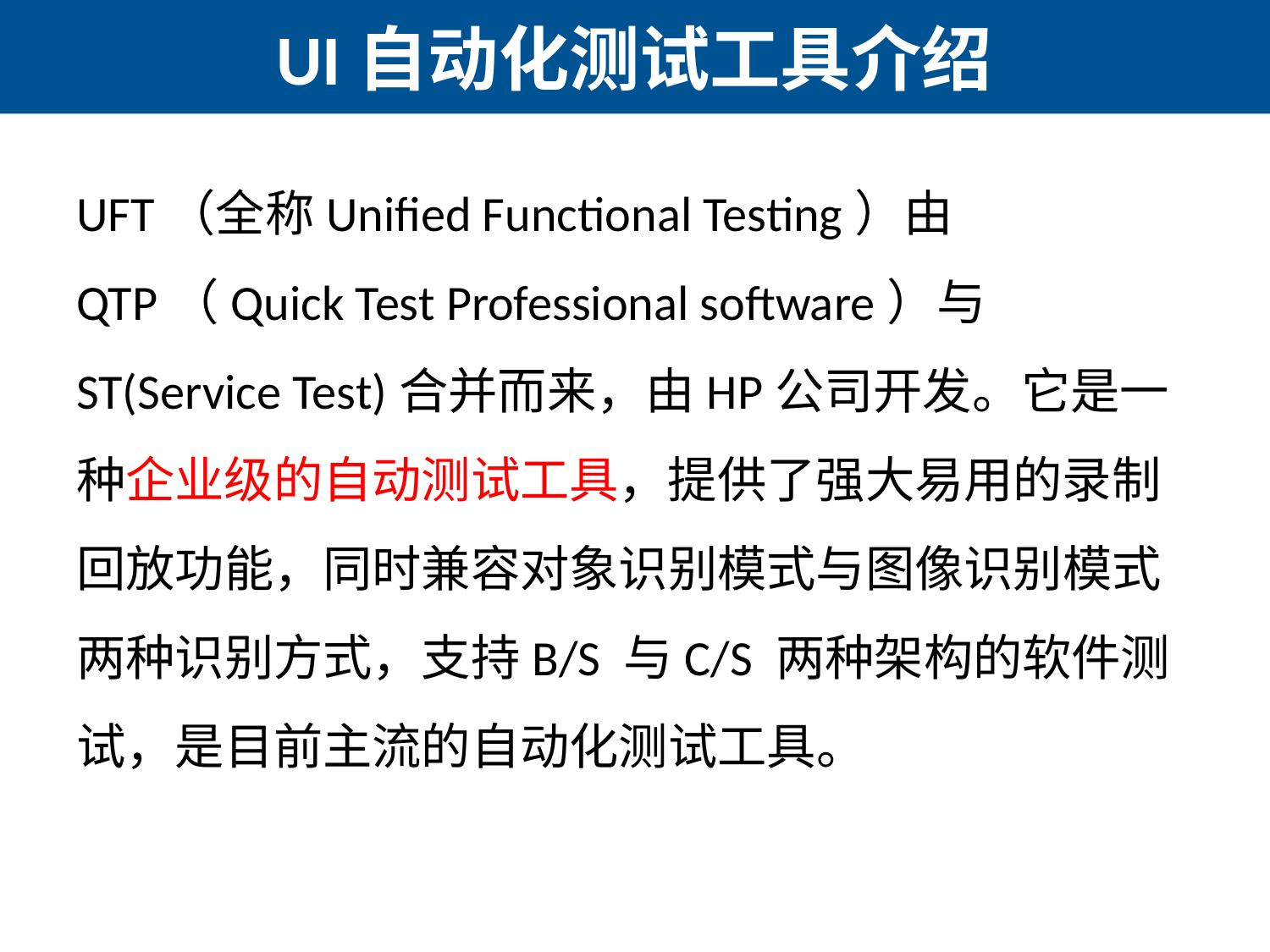

# UI自动化测试工具介绍
UFT（全称Unified Functional Testing）由QTP（Quick Test Professional software）与ST(Service Test)合并而来，由HP公司开发。它是一种企业级的自动测试工具，提供了强大易用的录制回放功能，同时兼容对象识别模式与图像识别模式两种识别方式，支持B/S 与C/S 两种架构的软件测试，是目前主流的自动化测试工具。